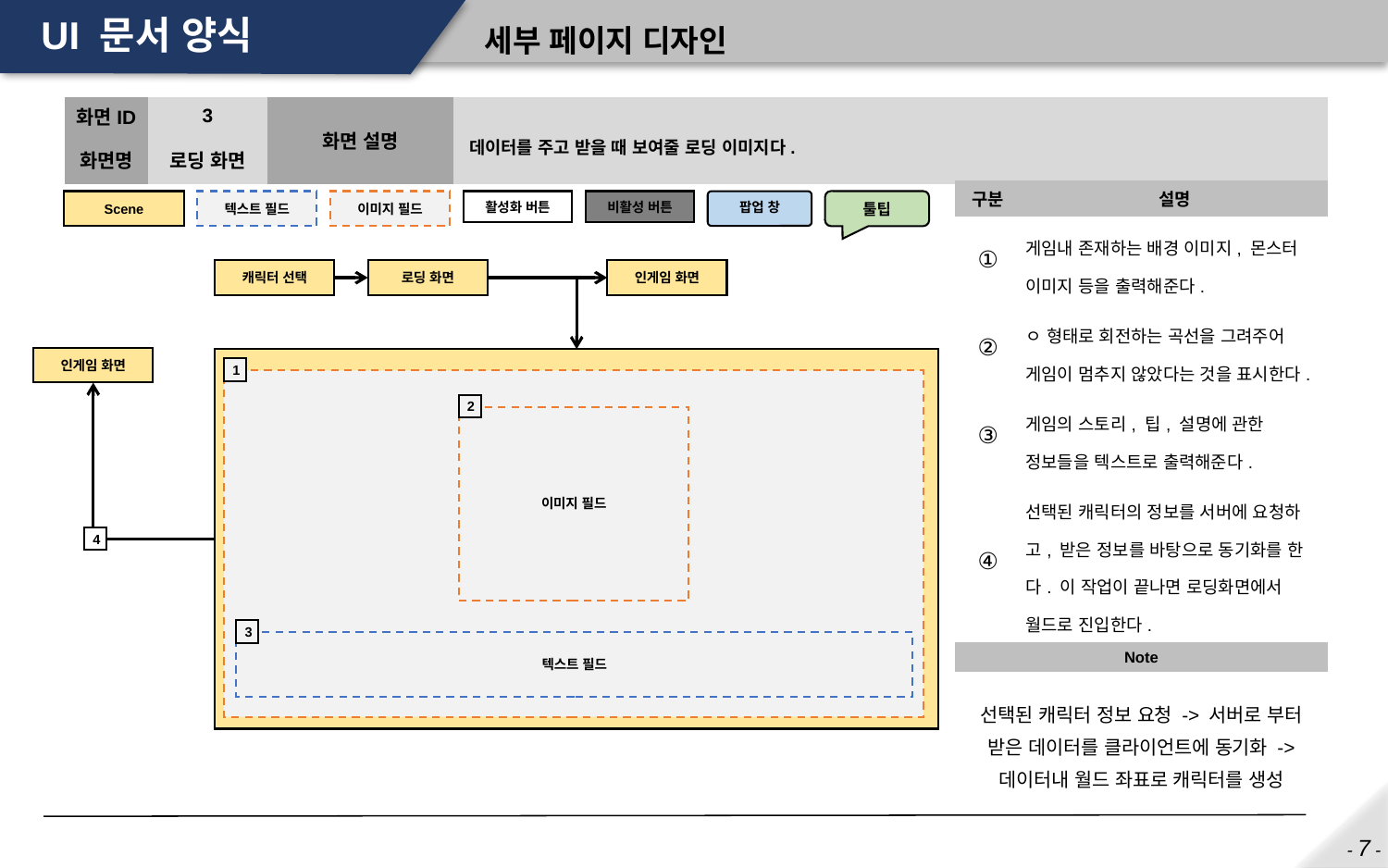

# UI 문서 양식
세부 페이지 디자인
| 화면ID | 3 | 화면 설명 | 데이터를 주고 받을 때 보여줄 로딩 이미지다. |
| --- | --- | --- | --- |
| 화면명 | 로딩 화면 |  |  |
| 구분 | 설명 |
| --- | --- |
| ① | 게임내 존재하는 배경 이미지, 몬스터 이미지 등을 출력해준다. |
| ② | ㅇ 형태로 회전하는 곡선을 그려주어 게임이 멈추지 않았다는 것을 표시한다. |
| ③ | 게임의 스토리, 팁, 설명에 관한 정보들을 텍스트로 출력해준다. |
| ④ | 선택된 캐릭터의 정보를 서버에 요청하고, 받은 정보를 바탕으로 동기화를 한다. 이 작업이 끝나면 로딩화면에서 월드로 진입한다. |
| Note |  |
| 선택된 캐릭터 정보 요청 -> 서버로 부터 받은 데이터를 클라이언트에 동기화 -> 데이터내 월드 좌표로 캐릭터를 생성 |  |
캐릭터 선택
로딩 화면
인게임 화면
인게임 화면

1
이미지 필드
2
이미지 필드
4
3
텍스트 필드